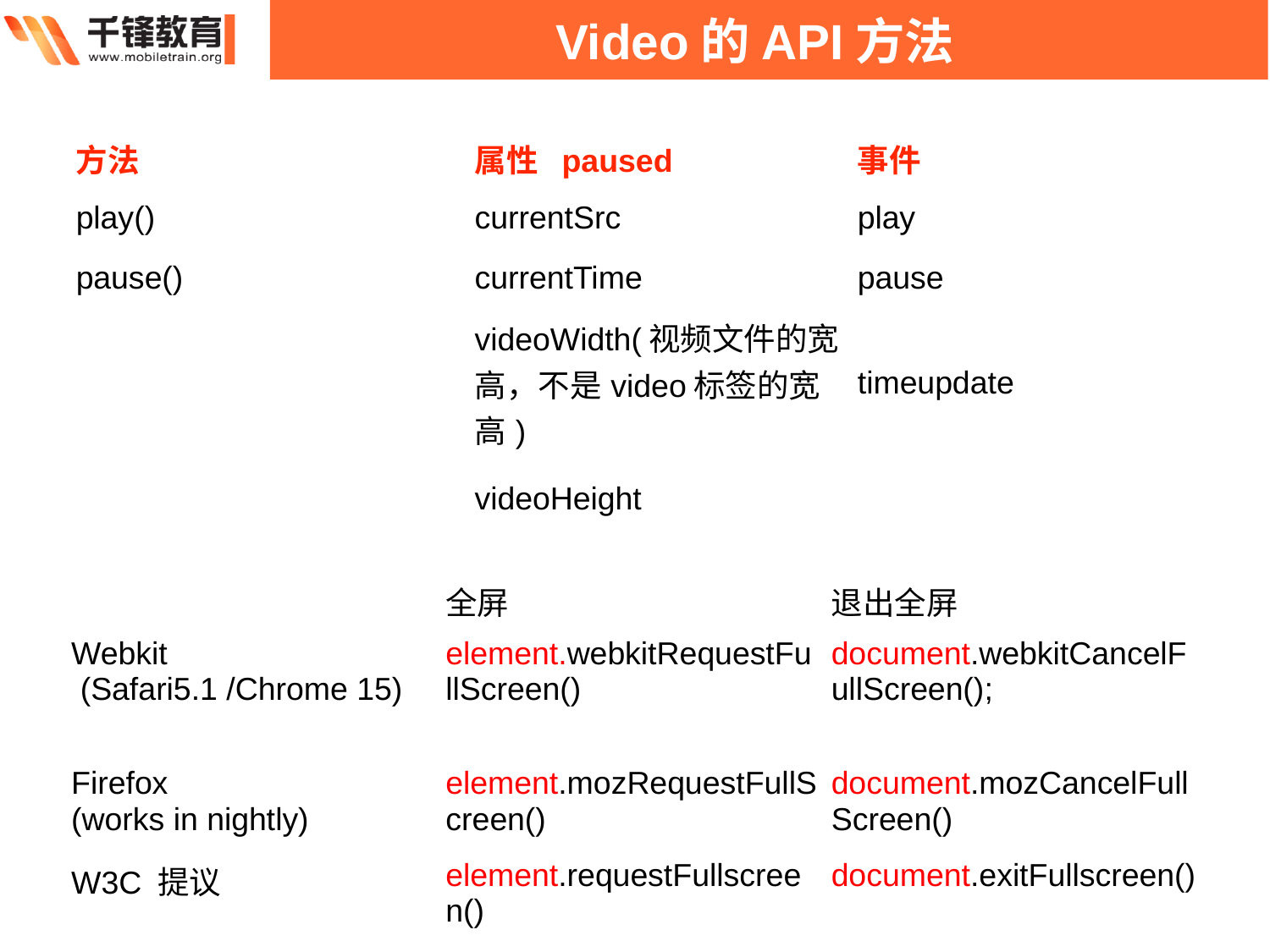

Video的API方法
| 方法 | 属性 paused | 事件 |
| --- | --- | --- |
| play() | currentSrc | play |
| pause() | currentTime | pause |
|  | videoWidth(视频文件的宽高，不是video标签的宽高) | timeupdate |
|  | videoHeight |  |
|  | 全屏 | 退出全屏 |
| --- | --- | --- |
| Webkit (Safari5.1 /Chrome 15) | element.webkitRequestFullScreen() | document.webkitCancelFullScreen(); |
| Firefox (works in nightly) | element.mozRequestFullScreen() | document.mozCancelFullScreen() |
| W3C 提议 | element.requestFullscreen() | document.exitFullscreen() |